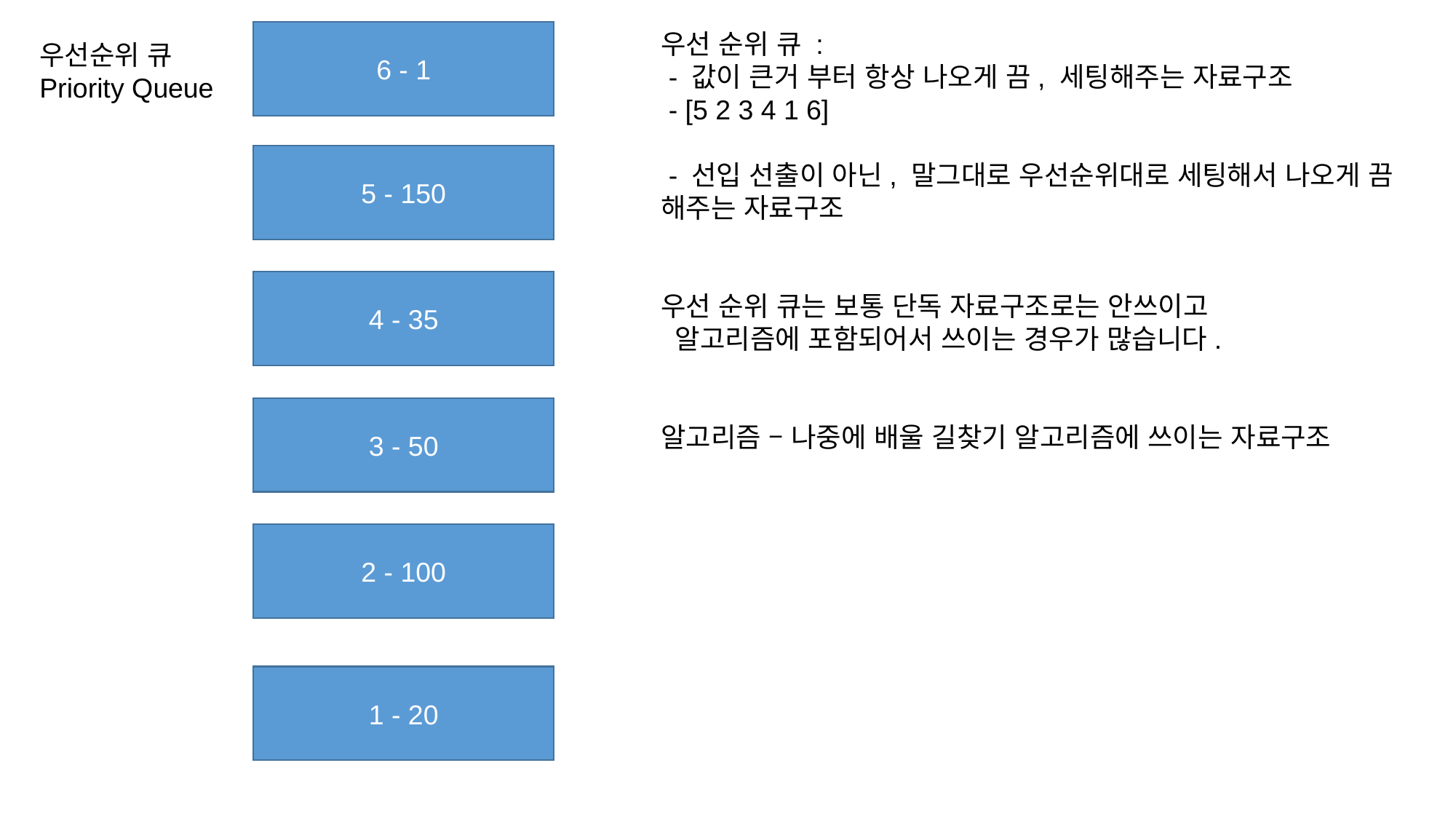

6 - 1
우선 순위 큐 :
 - 값이 큰거 부터 항상 나오게 끔, 세팅해주는 자료구조
 - [5 2 3 4 1 6]

 - 선입 선출이 아닌, 말그대로 우선순위대로 세팅해서 나오게 끔
해주는 자료구조

우선 순위 큐는 보통 단독 자료구조로는 안쓰이고
 알고리즘에 포함되어서 쓰이는 경우가 많습니다.

알고리즘 – 나중에 배울 길찾기 알고리즘에 쓰이는 자료구조
우선순위 큐
Priority Queue
5 - 150
4 - 35
3 - 50
2 - 100
1 - 20